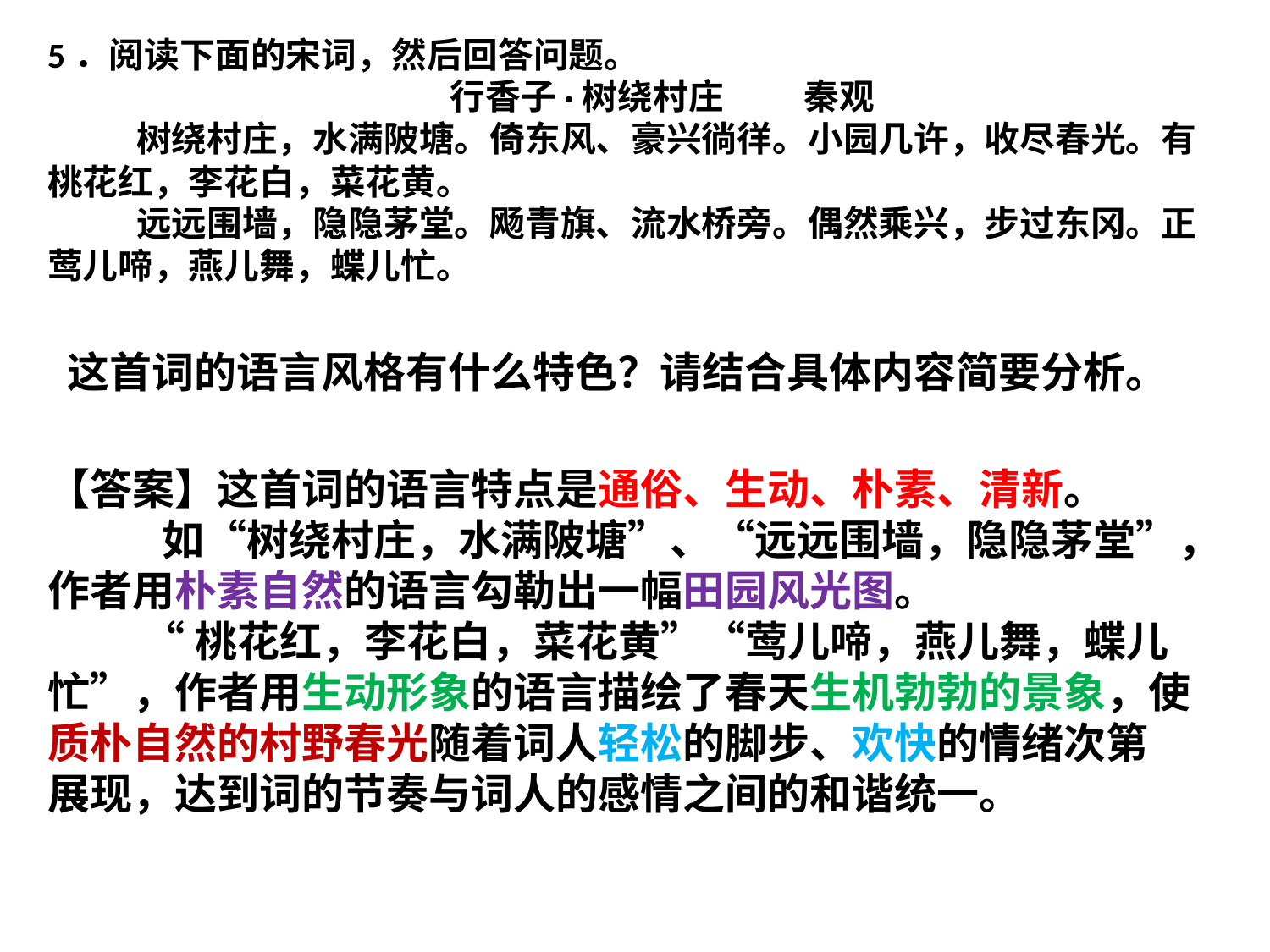

5．阅读下面的宋词，然后回答问题。
                                                 行香子·树绕村庄          秦观
          树绕村庄，水满陂塘。倚东风、豪兴徜徉。小园几许，收尽春光。有桃花红，李花白，菜花黄。
          远远围墙，隐隐茅堂。飏青旗、流水桥旁。偶然乘兴，步过东冈。正莺儿啼，燕儿舞，蝶儿忙。
这首词的语言风格有什么特色？请结合具体内容简要分析。
【答案】这首词的语言特点是通俗、生动、朴素、清新。
           如“树绕村庄，水满陂塘”、“远远围墙，隐隐茅堂”，作者用朴素自然的语言勾勒出一幅田园风光图。
          “桃花红，李花白，菜花黄”“莺儿啼，燕儿舞，蝶儿忙”，作者用生动形象的语言描绘了春天生机勃勃的景象，使质朴自然的村野春光随着词人轻松的脚步、欢快的情绪次第
展现，达到词的节奏与词人的感情之间的和谐统一。